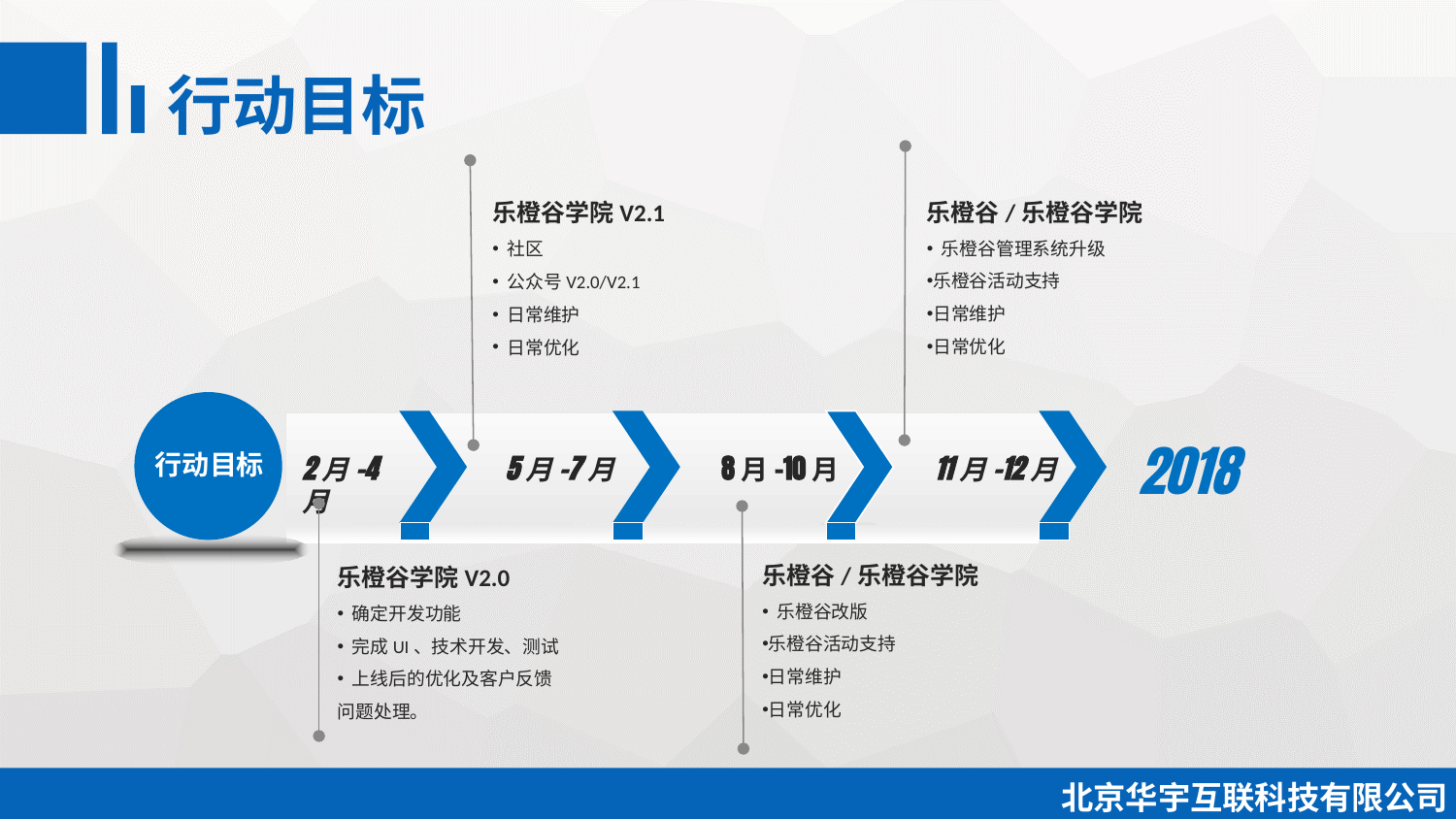

行动目标
乐橙谷/乐橙谷学院
 乐橙谷管理系统升级
乐橙谷活动支持
日常维护
日常优化
乐橙谷学院V2.1
 社区
 公众号V2.0/V2.1
 日常维护
 日常优化

2018

2月-4月
5月-7月
8月-10月
11月-12月
乐橙谷学院V2.0
 确定开发功能
 完成UI、技术开发、测试
 上线后的优化及客户反馈问题处理。
乐橙谷/乐橙谷学院
 乐橙谷改版
乐橙谷活动支持
日常维护
日常优化

行动目标

北京华宇互联科技有限公司